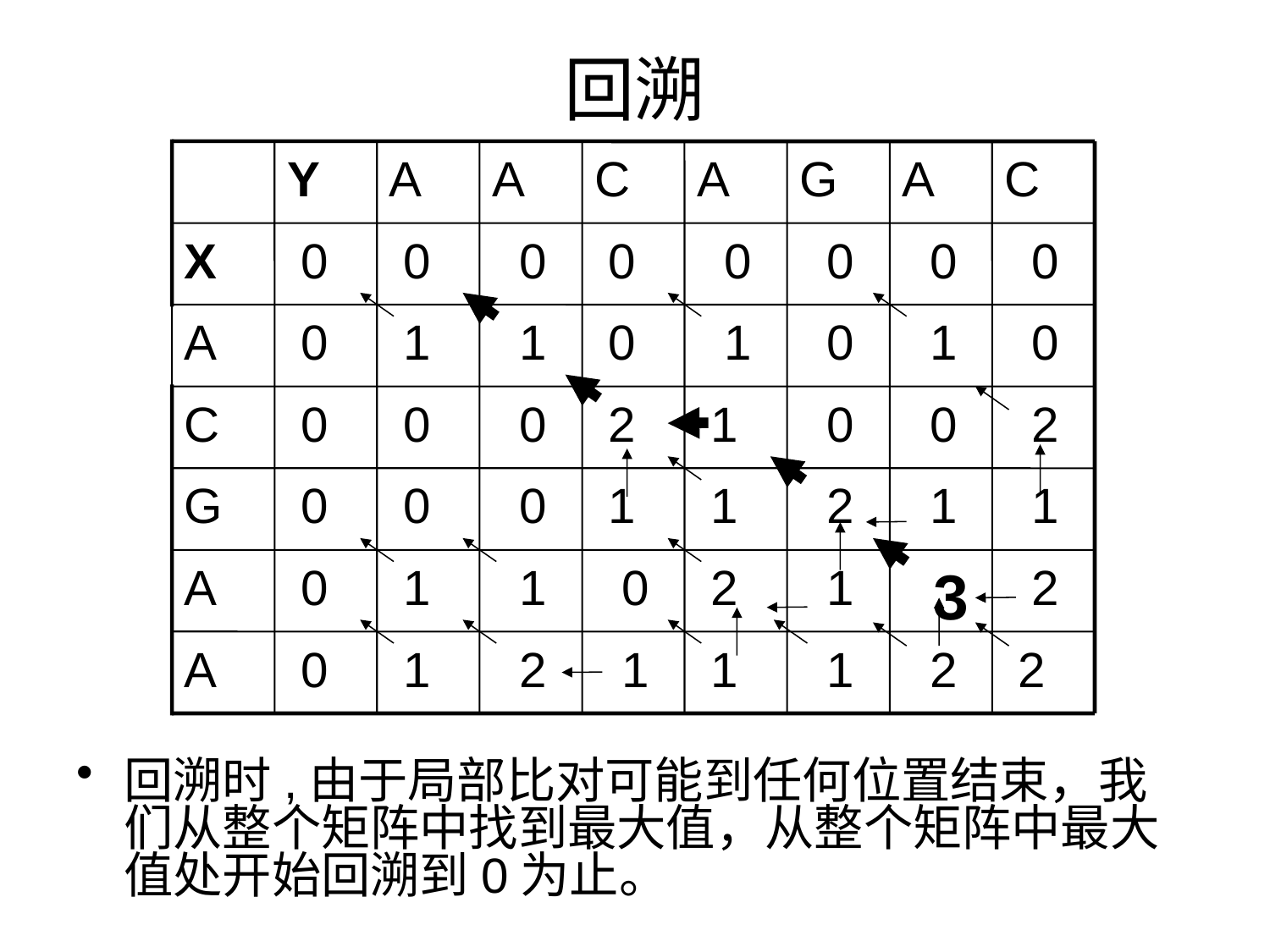

# 回溯

Y

A

A

C

A

G

A

C

X

 0
 0
  0
 0
  0
  0
  0
  0

A

 0
 1
  1
 0
  1
  0
  1
  0

C

 0
 0
  0
 2
 1
  0
  0
  2

G

 0
 0
  0
 1
 1
  2
  1
  1

A

 0
 1
  1
  0
 2
  1
  3
  2

A

 0
 1
  2
  1
 1
  1
  2
 2

回溯时,由于局部比对可能到任何位置结束，我们从整个矩阵中找到最大值，从整个矩阵中最大值处开始回溯到0为止。